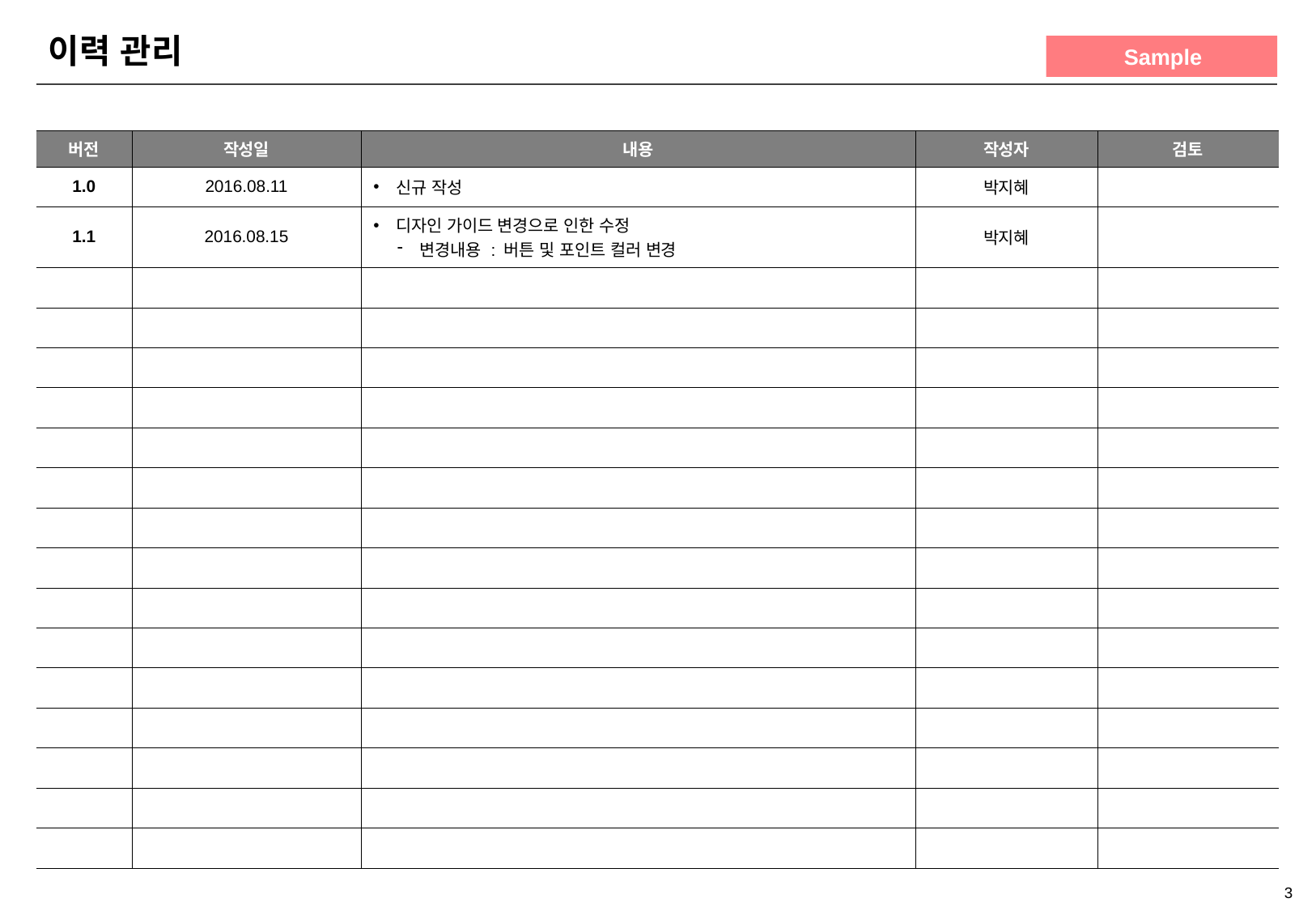

# 이력 관리

Sample
| 버전 | 작성일 | 내용 | 작성자 | 검토 |
| --- | --- | --- | --- | --- |
| 1.0 | 2016.08.11 | 신규 작성 | 박지혜 |  |
| 1.1 | 2016.08.15 | 디자인 가이드 변경으로 인한 수정 변경내용 : 버튼 및 포인트 컬러 변경 | 박지혜 |  |
|  |  |  |  |  |
|  |  |  |  |  |
|  |  |  |  |  |
|  |  |  |  |  |
|  |  |  |  |  |
|  |  |  |  |  |
|  |  |  |  |  |
|  |  |  |  |  |
|  |  |  |  |  |
|  |  |  |  |  |
|  |  |  |  |  |
|  |  |  |  |  |
|  |  |  |  |  |
|  |  |  |  |  |
|  |  |  |  |  |